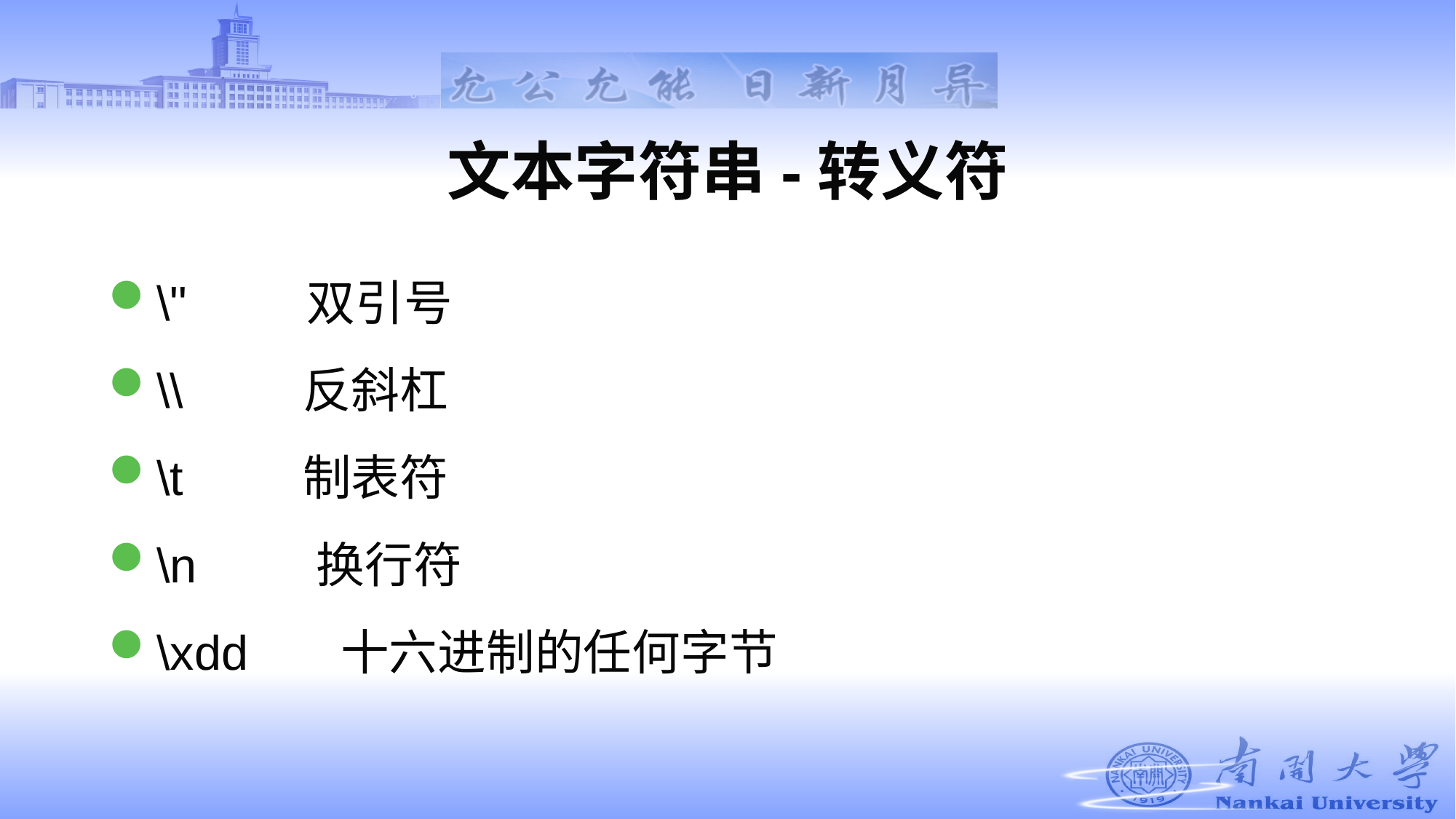

# 文本字符串-转义符
\"        双引号
\\        反斜杠
\t        制表符
\n        换行符
\xdd      十六进制的任何字节